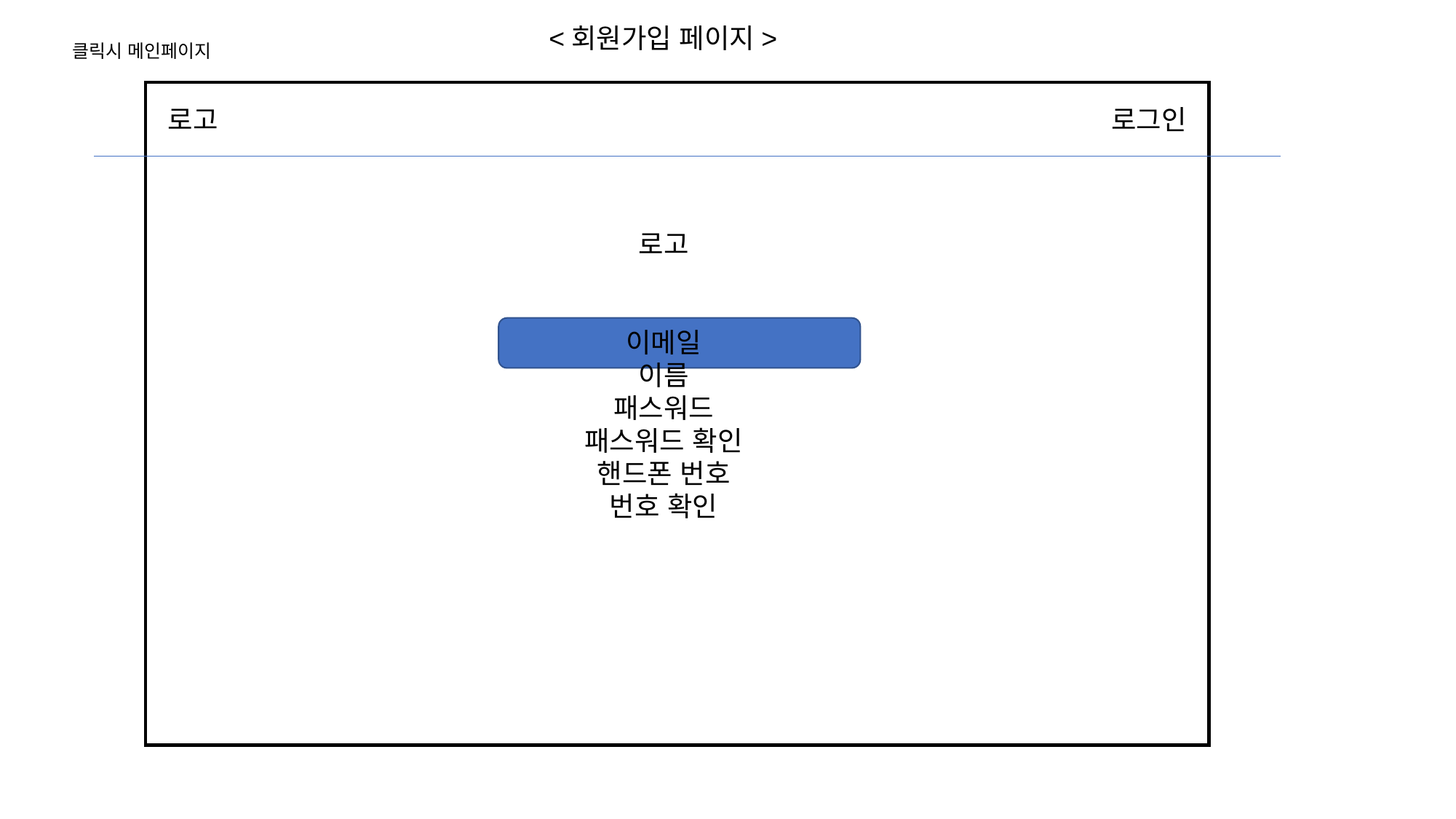

<회원가입 페이지>
클릭시 메인페이지

로고
로그인
로고

이메일
이름
패스워드
패스워드 확인
핸드폰 번호
번호 확인